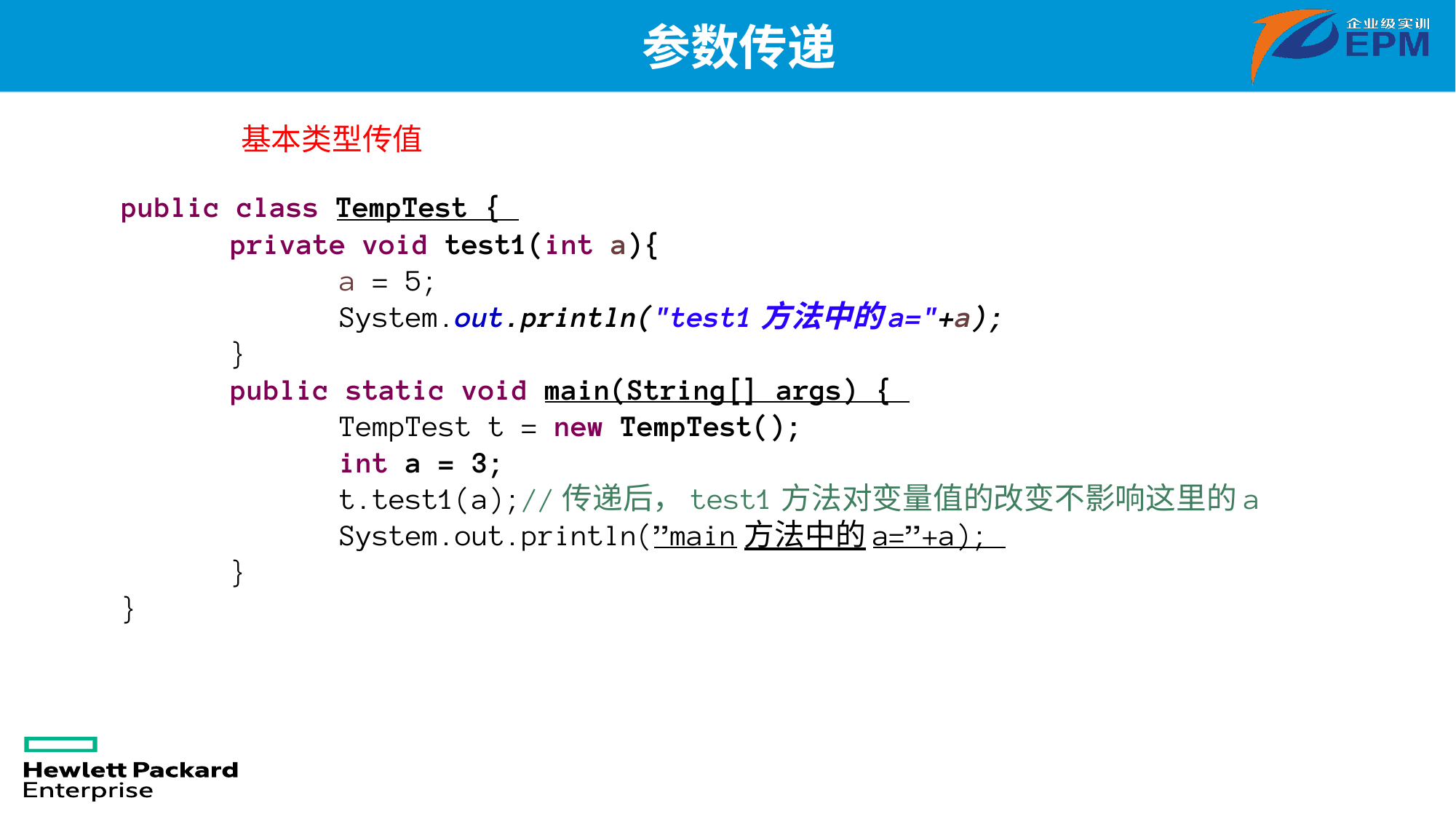

# 参数传递
基本类型传值
public class TempTest {
	private void test1(int a){
		a = 5;
		System.out.println("test1方法中的a="+a);
	}
	public static void main(String[] args) {
		TempTest t = new TempTest();
		int a = 3;
		t.test1(a);//传递后，test1方法对变量值的改变不影响这里的a
		System.out.println(”main方法中的a=”+a);
	}
}